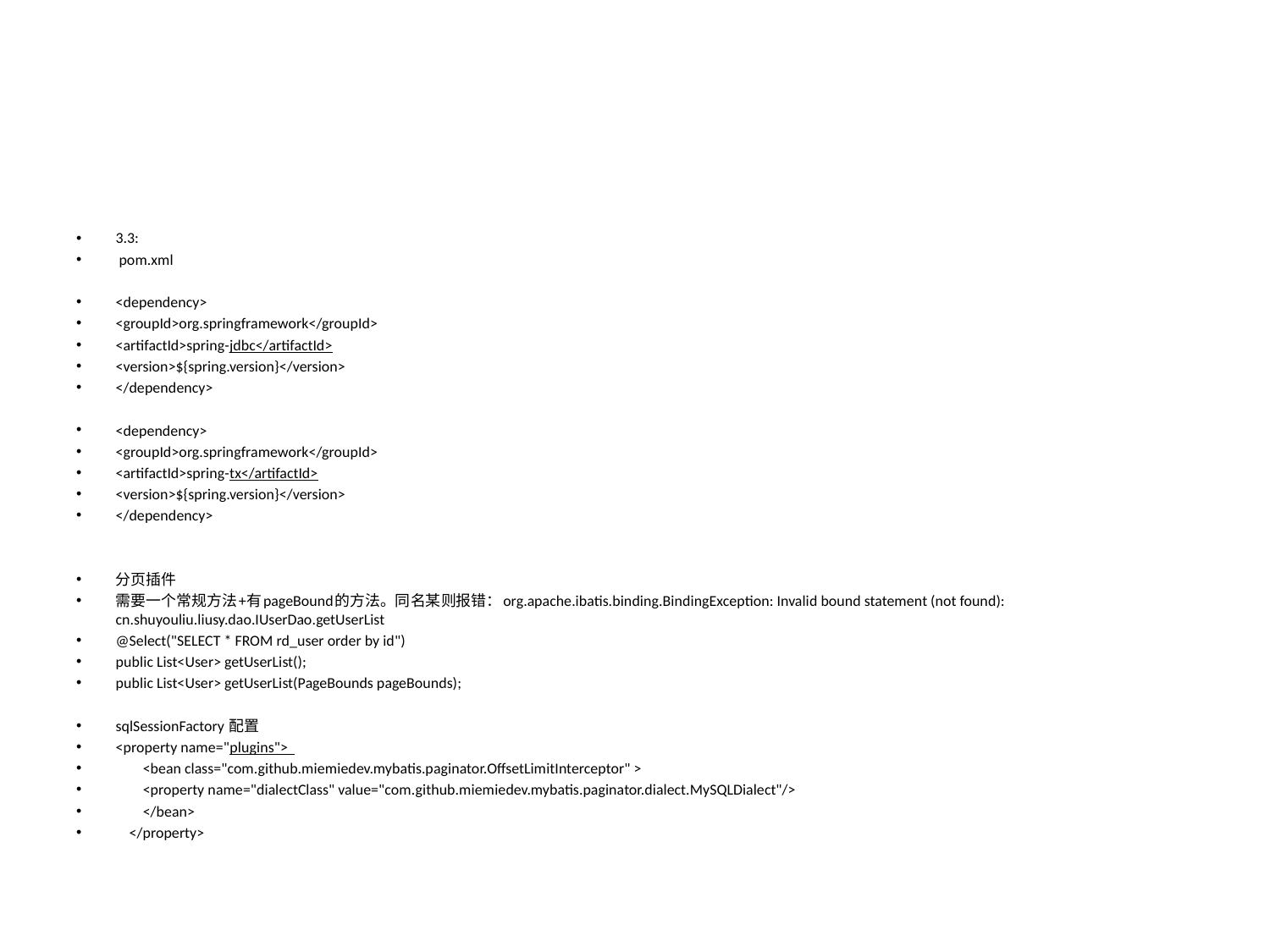

#
3.3:
 pom.xml

<dependency>
<groupId>org.springframework</groupId>
<artifactId>spring-jdbc</artifactId>
<version>${spring.version}</version>
</dependency>

<dependency>
<groupId>org.springframework</groupId>
<artifactId>spring-tx</artifactId>
<version>${spring.version}</version>
</dependency>

分页插件
需要一个常规方法+有pageBound的方法。同名某则报错：org.apache.ibatis.binding.BindingException: Invalid bound statement (not found): cn.shuyouliu.liusy.dao.IUserDao.getUserList
@Select("SELECT * FROM rd_user order by id")
public List<User> getUserList();
public List<User> getUserList(PageBounds pageBounds);

sqlSessionFactory 配置
<property name="plugins">
        <bean class="com.github.miemiedev.mybatis.paginator.OffsetLimitInterceptor" >
        <property name="dialectClass" value="com.github.miemiedev.mybatis.paginator.dialect.MySQLDialect"/>
        </bean>
    </property>